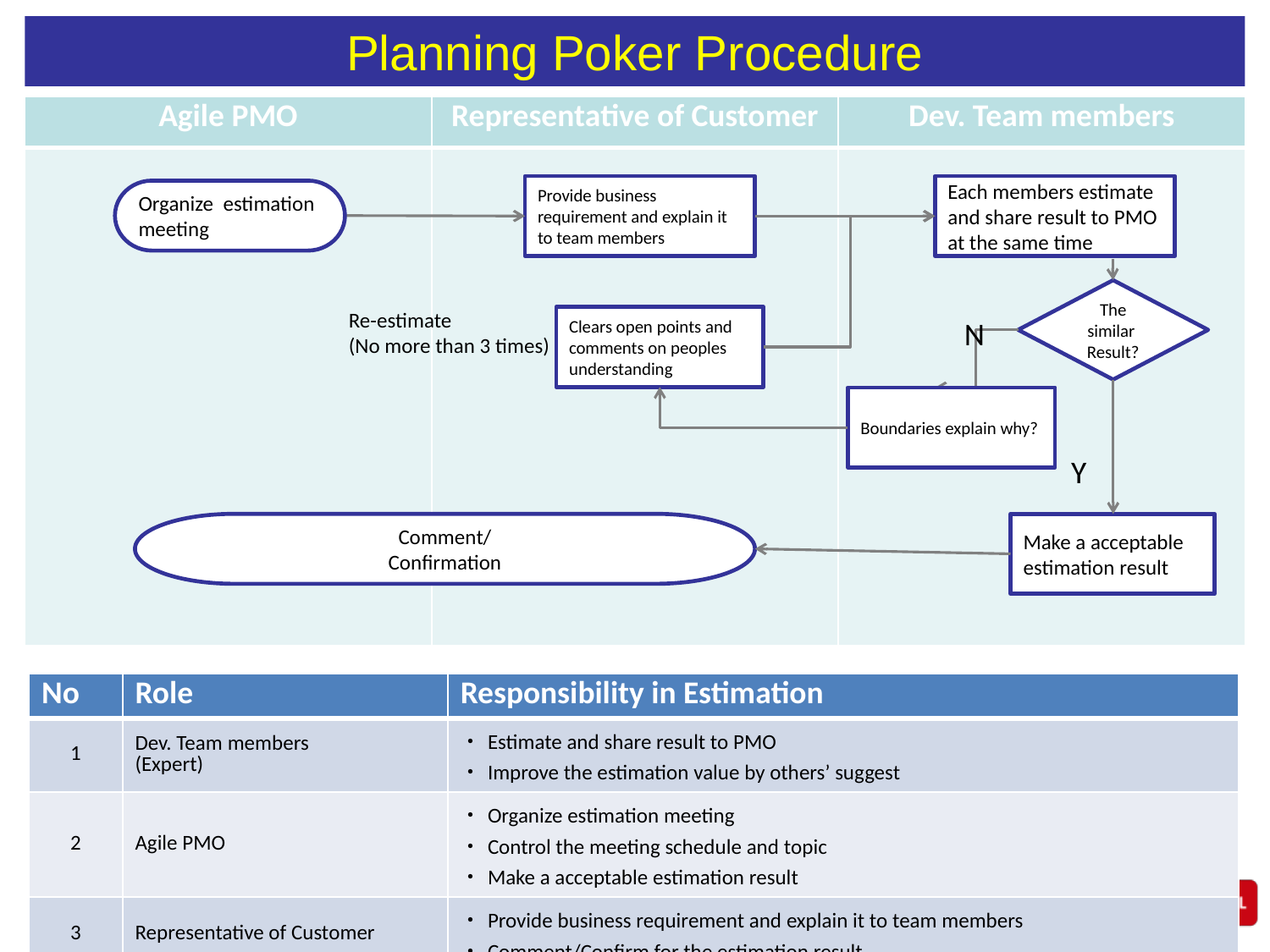

# Planning Poker Procedure
| Agile PMO | Representative of Customer | Dev. Team members |
| --- | --- | --- |
|  |  |  |
Provide business requirement and explain it to team members
Each members estimate and share result to PMO at the same time
Organize  estimation meeting
The similar
Result?
Re-estimate
(No more than 3 times)
Clears open points and comments on peoples understanding
N
Boundaries explain why?
Y
Comment/
Confirmation
Make a acceptable  estimation result
| No | Role | Responsibility in Estimation |
| --- | --- | --- |
| 1 | Dev. Team members (Expert) | ・Estimate and share result to PMO ・Improve the estimation value by others’ suggest |
| 2 | Agile PMO | ・Organize estimation meeting ・Control the meeting schedule and topic ・Make a acceptable estimation result |
| 3 | Representative of Customer | ・Provide business requirement and explain it to team members ・Comment/Confirm for the estimation result |